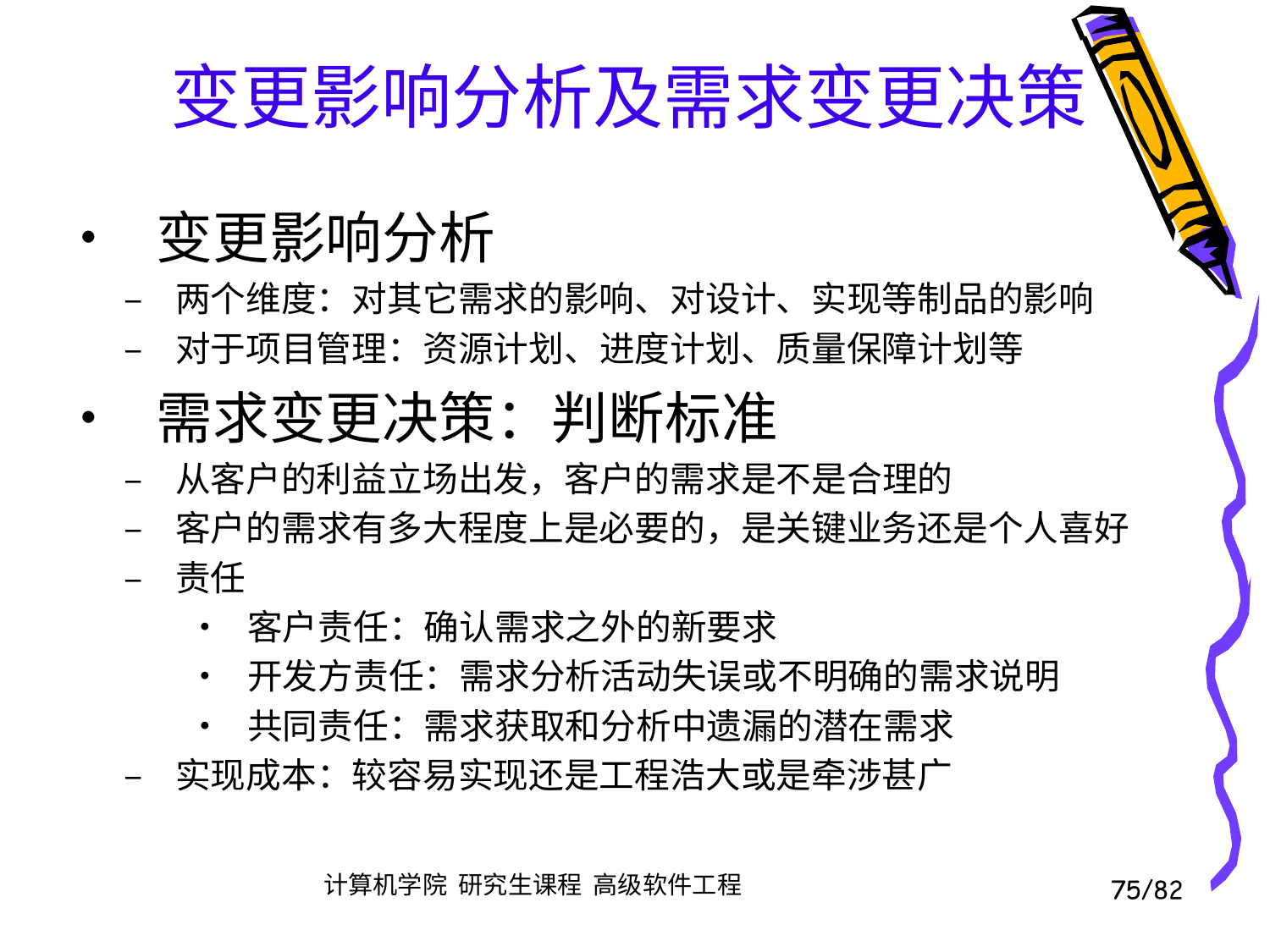

变更影响分析及需求变更决策

•  变更影响分析
	–   两个维度：对其它需求的影响、对设计、实现等制品的影响
	–   对于项目管理：资源计划、进度计划、质量保障计划等
•  需求变更决策：判断标准
	–   从客户的利益立场出发，客户的需求是不是合理的
	–   客户的需求有多大程度上是必要的，是关键业务还是个人喜好
	–   责任
			•  客户责任：确认需求之外的新要求
			•  开发方责任：需求分析活动失误或不明确的需求说明
			•  共同责任：需求获取和分析中遗漏的潜在需求
	–   实现成本：较容易实现还是工程浩大或是牵涉甚广

75/82
计算机学院  研究生课程  高级软件工程